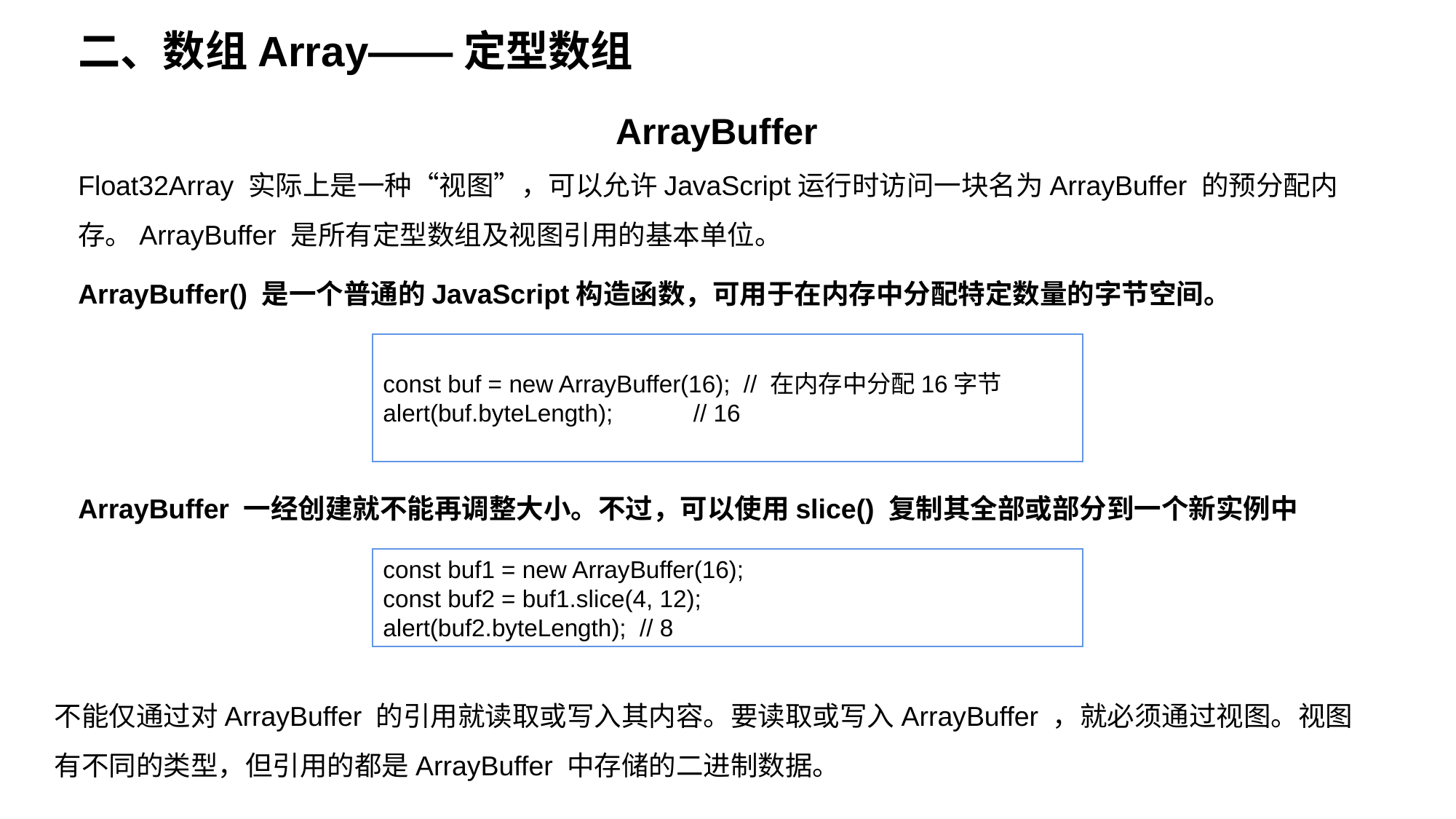

二、数组Array——定型数组
ArrayBuffer
Float32Array 实际上是一种“视图”，可以允许JavaScript运行时访问一块名为ArrayBuffer 的预分配内存。ArrayBuffer 是所有定型数组及视图引用的基本单位。
ArrayBuffer() 是一个普通的JavaScript构造函数，可用于在内存中分配特定数量的字节空间。

const buf = new ArrayBuffer(16);  // 在内存中分配16字节
alert(buf.byteLength);            // 16

ArrayBuffer 一经创建就不能再调整大小。不过，可以使用slice() 复制其全部或部分到一个新实例中
const buf1 = new ArrayBuffer(16);
const buf2 = buf1.slice(4, 12);
alert(buf2.byteLength);  // 8
不能仅通过对ArrayBuffer 的引用就读取或写入其内容。要读取或写入ArrayBuffer ，就必须通过视图。视图有不同的类型，但引用的都是ArrayBuffer 中存储的二进制数据。